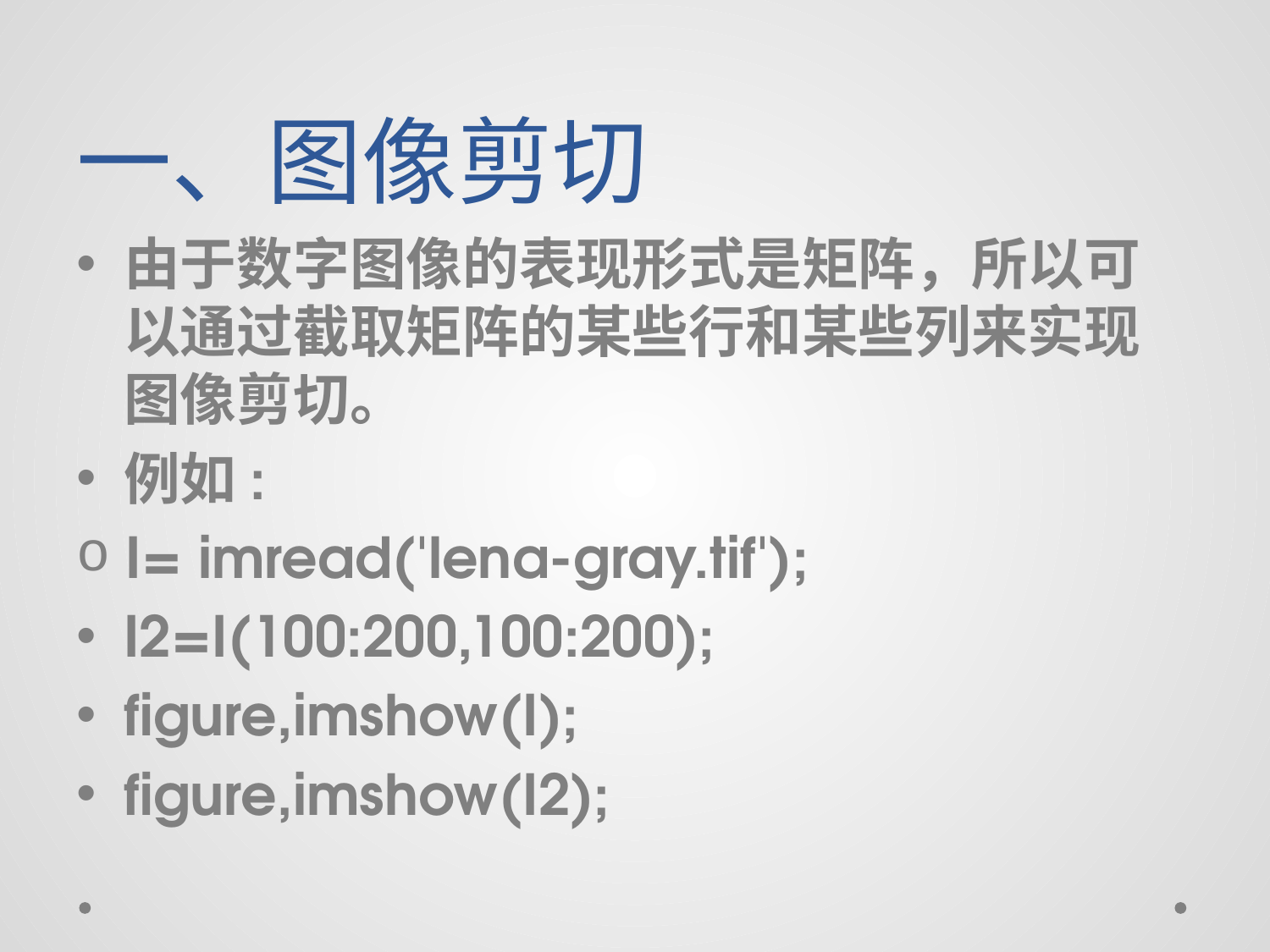

# 一、图像剪切
由于数字图像的表现形式是矩阵，所以可以通过截取矩阵的某些行和某些列来实现图像剪切。
例如:
 I= imread('lena-gray.tif');
I2=I(100:200,100:200);
figure,imshow(I);
figure,imshow(I2);